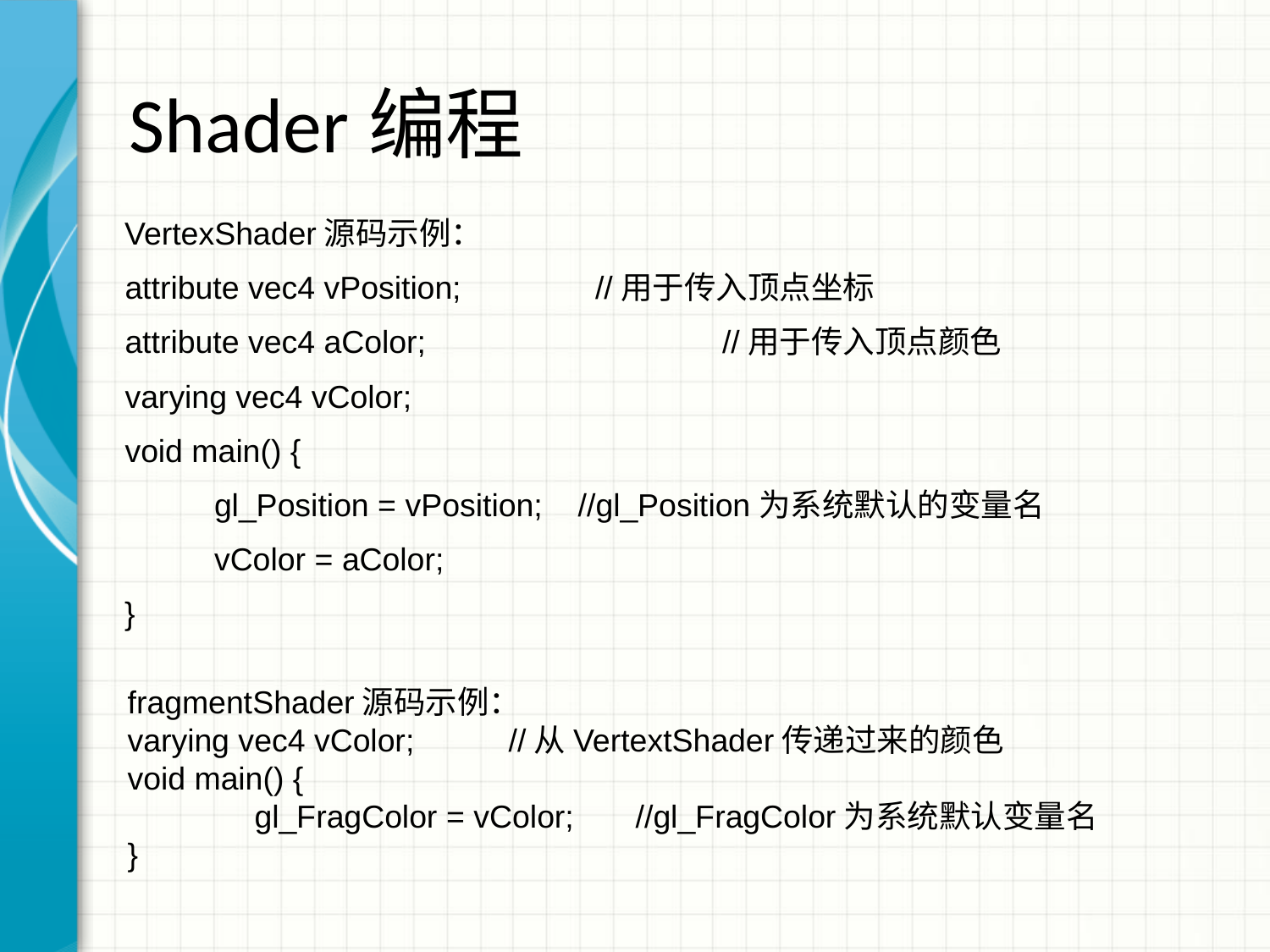

# Shader编程
VertexShader源码示例：
attribute vec4 vPosition;		//用于传入顶点坐标
attribute vec4 aColor;			//用于传入顶点颜色
varying vec4 vColor;
void main() {
	gl_Position = vPosition;    //gl_Position为系统默认的变量名
	vColor = aColor;
}
fragmentShader源码示例：
varying vec4 vColor;	//从VertextShader传递过来的颜色
void main() {
	gl_FragColor = vColor;	//gl_FragColor为系统默认变量名
}